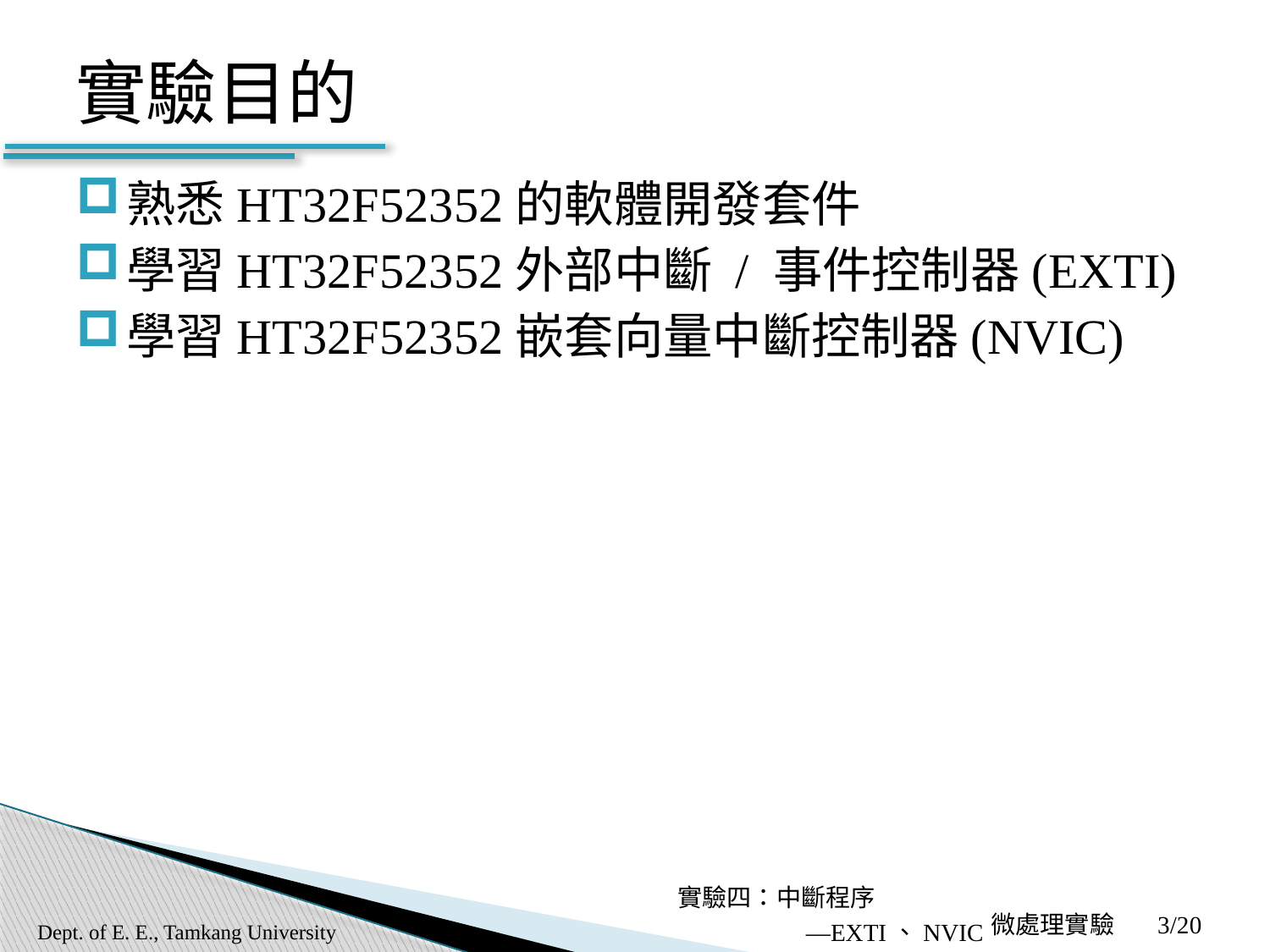

# 實驗目的
熟悉HT32F52352的軟體開發套件
學習HT32F52352外部中斷 / 事件控制器(EXTI)
學習HT32F52352嵌套向量中斷控制器(NVIC)